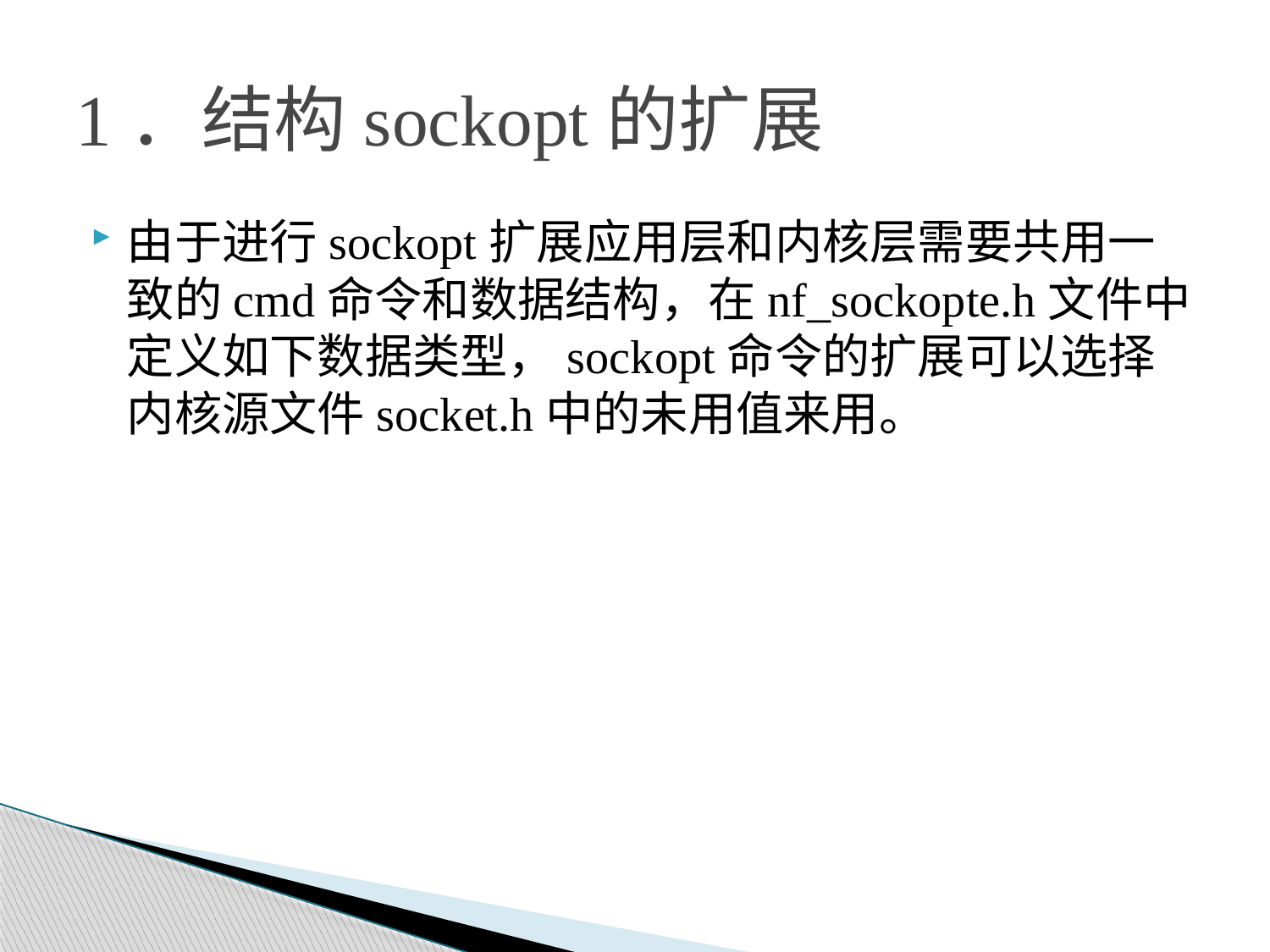

# 1．结构sockopt的扩展
由于进行sockopt扩展应用层和内核层需要共用一致的cmd命令和数据结构，在nf_sockopte.h文件中定义如下数据类型，sockopt命令的扩展可以选择内核源文件socket.h中的未用值来用。